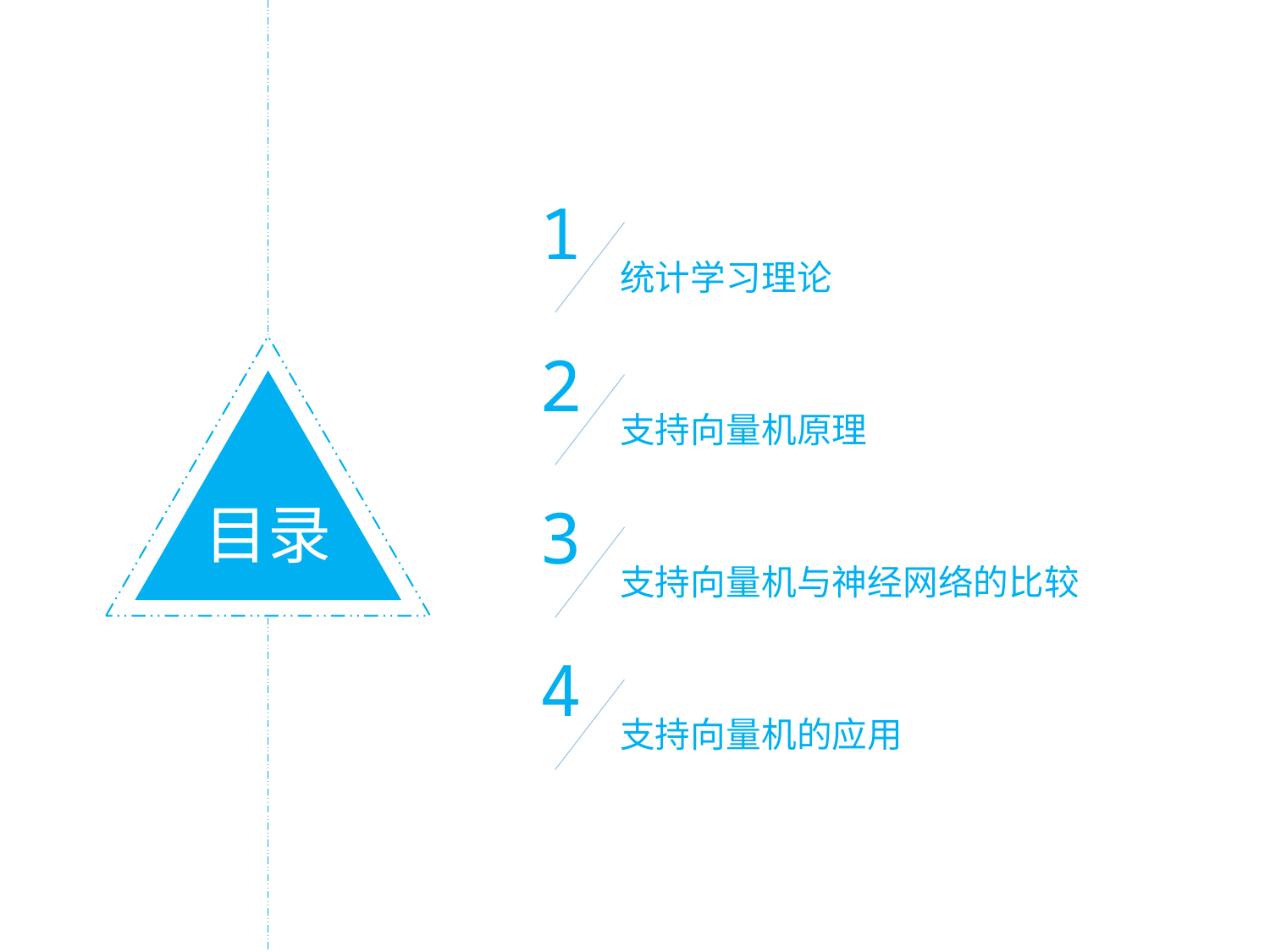

1
统计学习理论
2

目录
支持向量机原理
3
支持向量机与神经网络的比较
4
支持向量机的应用